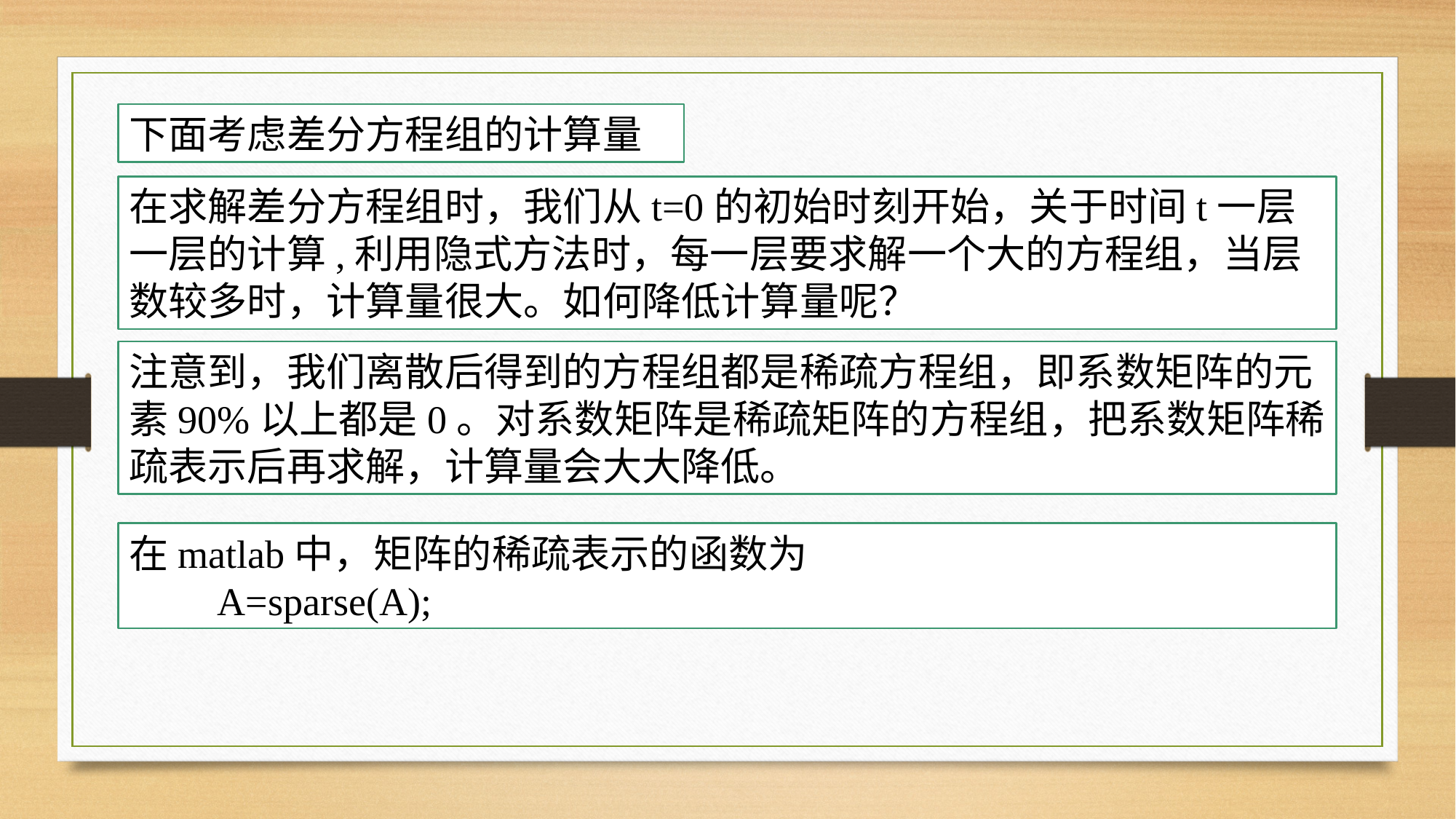

下面考虑差分方程组的计算量
在求解差分方程组时，我们从t=0的初始时刻开始，关于时间t一层一层的计算,利用隐式方法时，每一层要求解一个大的方程组，当层数较多时，计算量很大。如何降低计算量呢？
注意到，我们离散后得到的方程组都是稀疏方程组，即系数矩阵的元素90%以上都是0。对系数矩阵是稀疏矩阵的方程组，把系数矩阵稀疏表示后再求解，计算量会大大降低。
在matlab中，矩阵的稀疏表示的函数为
         A=sparse(A);